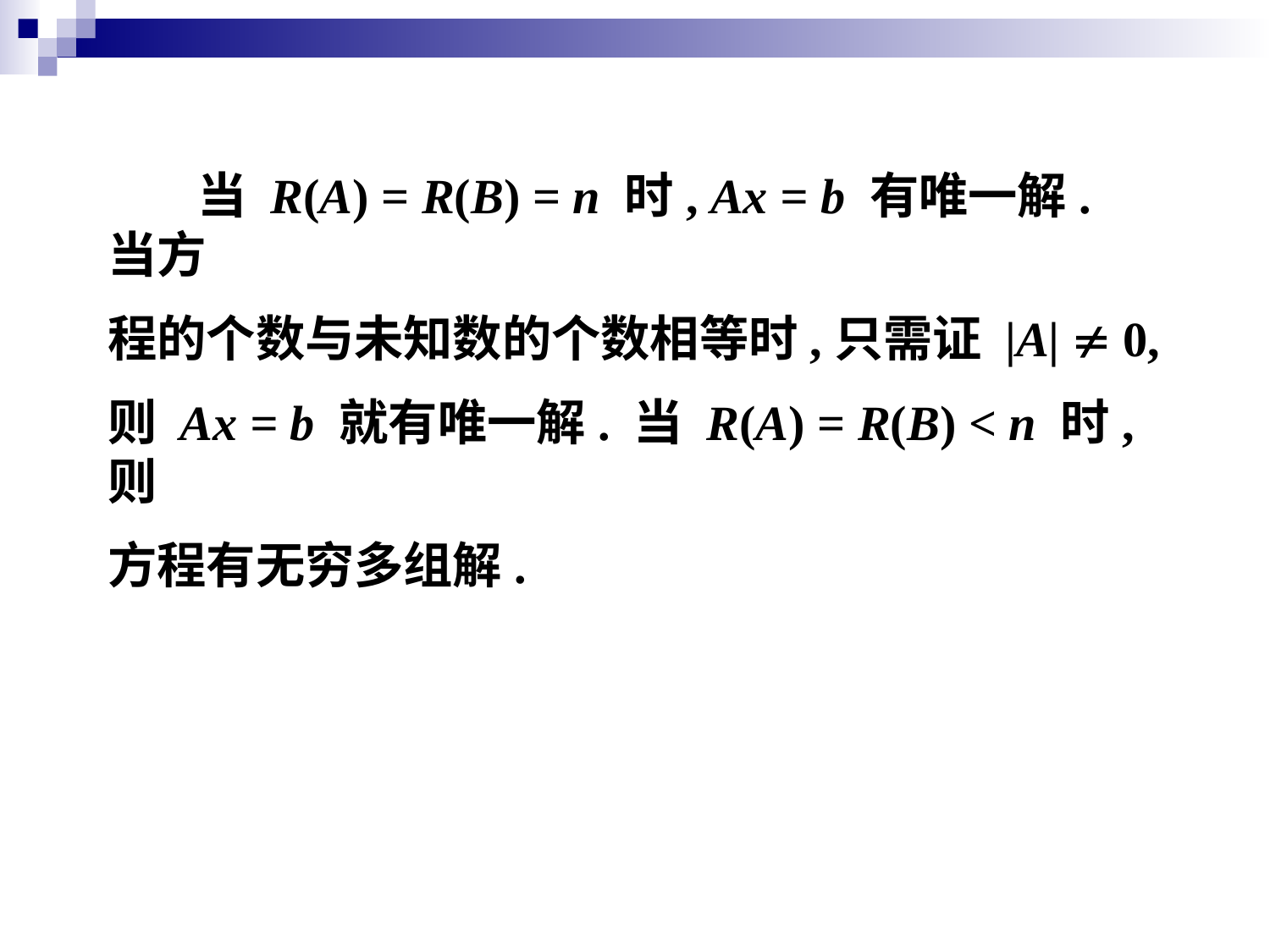

当 R(A) = R(B) = n 时, Ax = b 有唯一解. 当方
程的个数与未知数的个数相等时,只需证 |A| ≠ 0,
则 Ax = b 就有唯一解. 当 R(A) = R(B) < n 时, 则
方程有无穷多组解.